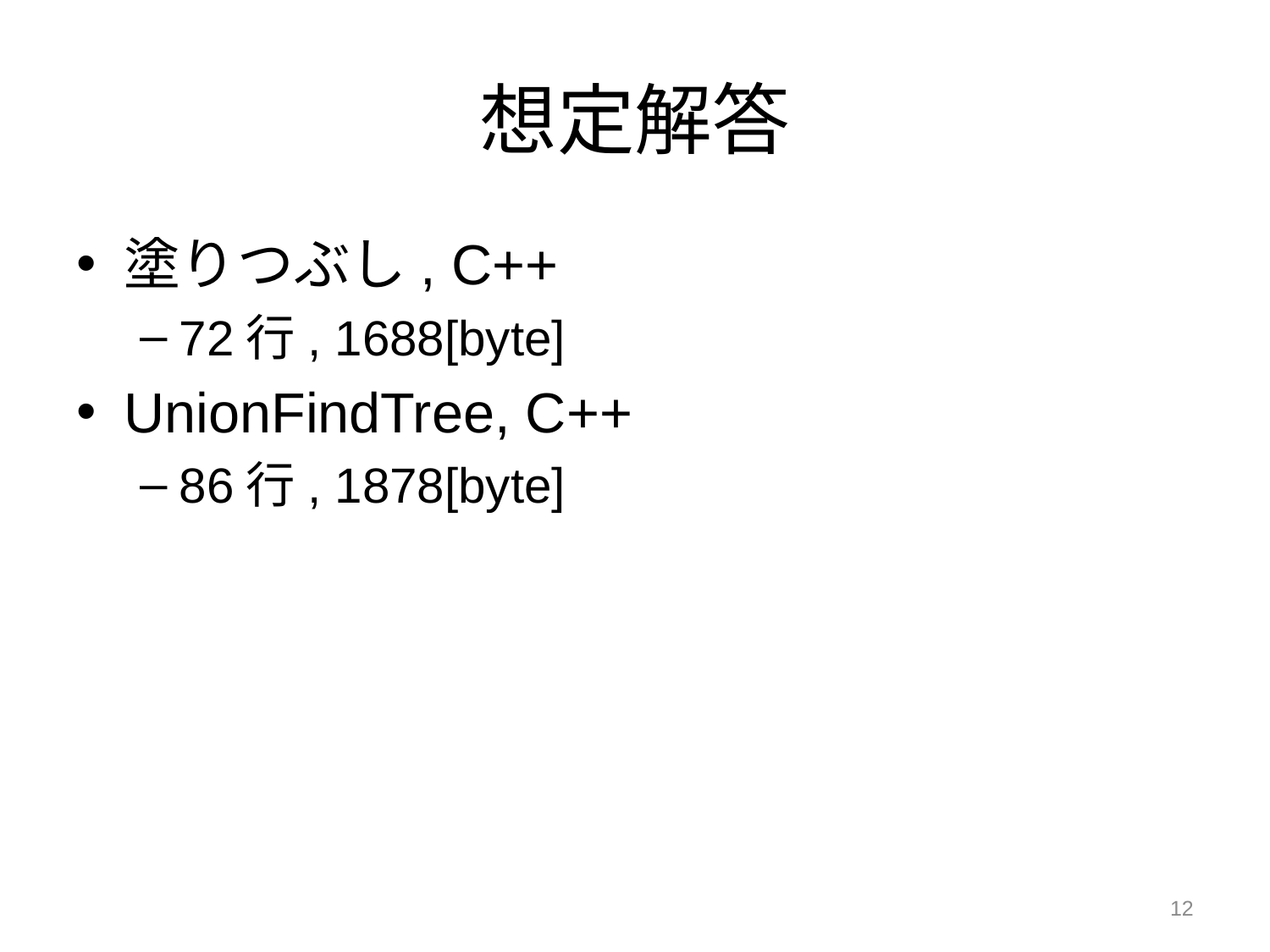

# 想定解答
塗りつぶし, C++
72行, 1688[byte]
UnionFindTree, C++
86行, 1878[byte]
12